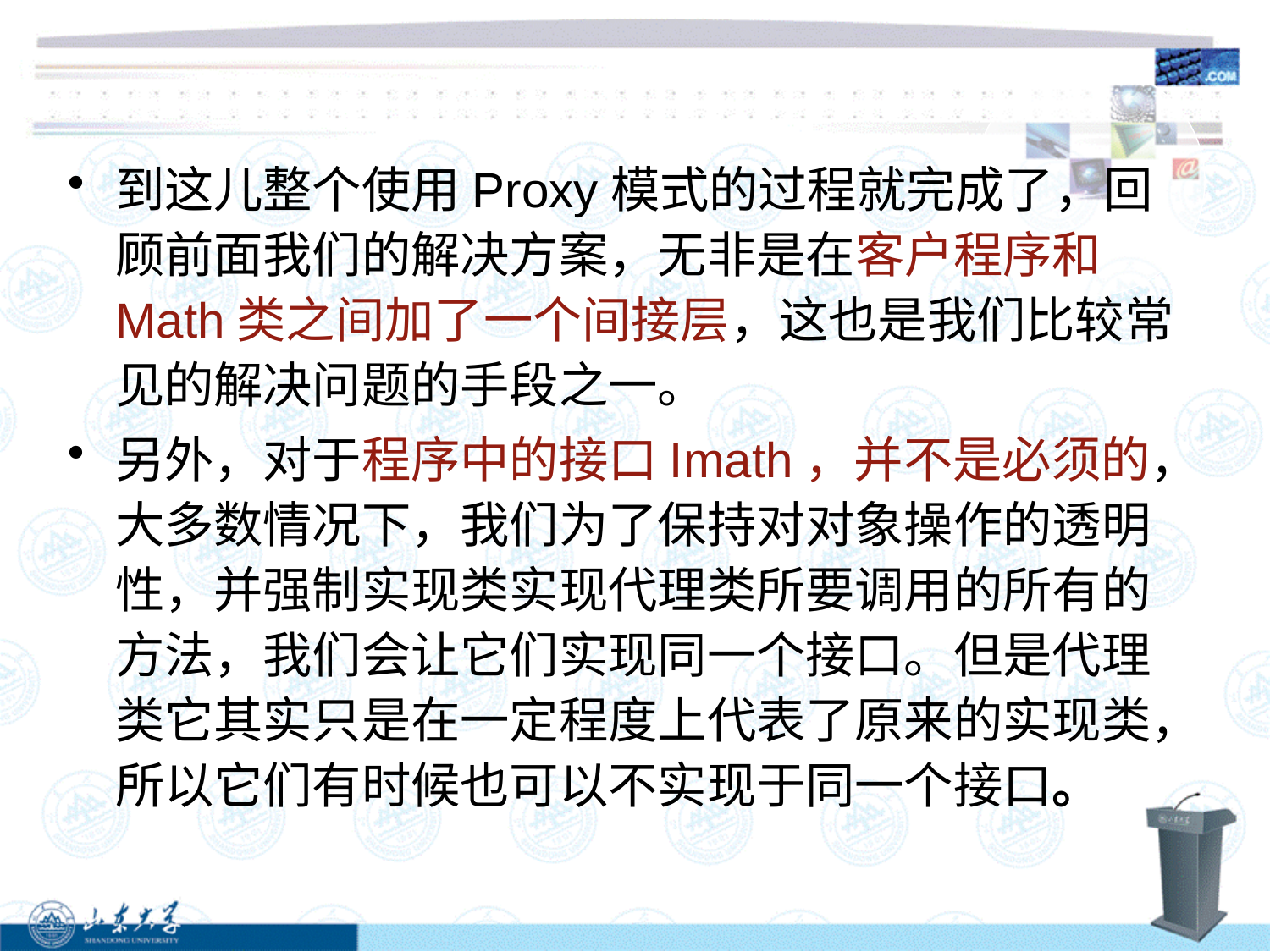

到这儿整个使用Proxy模式的过程就完成了，回顾前面我们的解决方案，无非是在客户程序和Math类之间加了一个间接层，这也是我们比较常见的解决问题的手段之一。
另外，对于程序中的接口Imath，并不是必须的，大多数情况下，我们为了保持对对象操作的透明性，并强制实现类实现代理类所要调用的所有的方法，我们会让它们实现同一个接口。但是代理类它其实只是在一定程度上代表了原来的实现类，所以它们有时候也可以不实现于同一个接口。